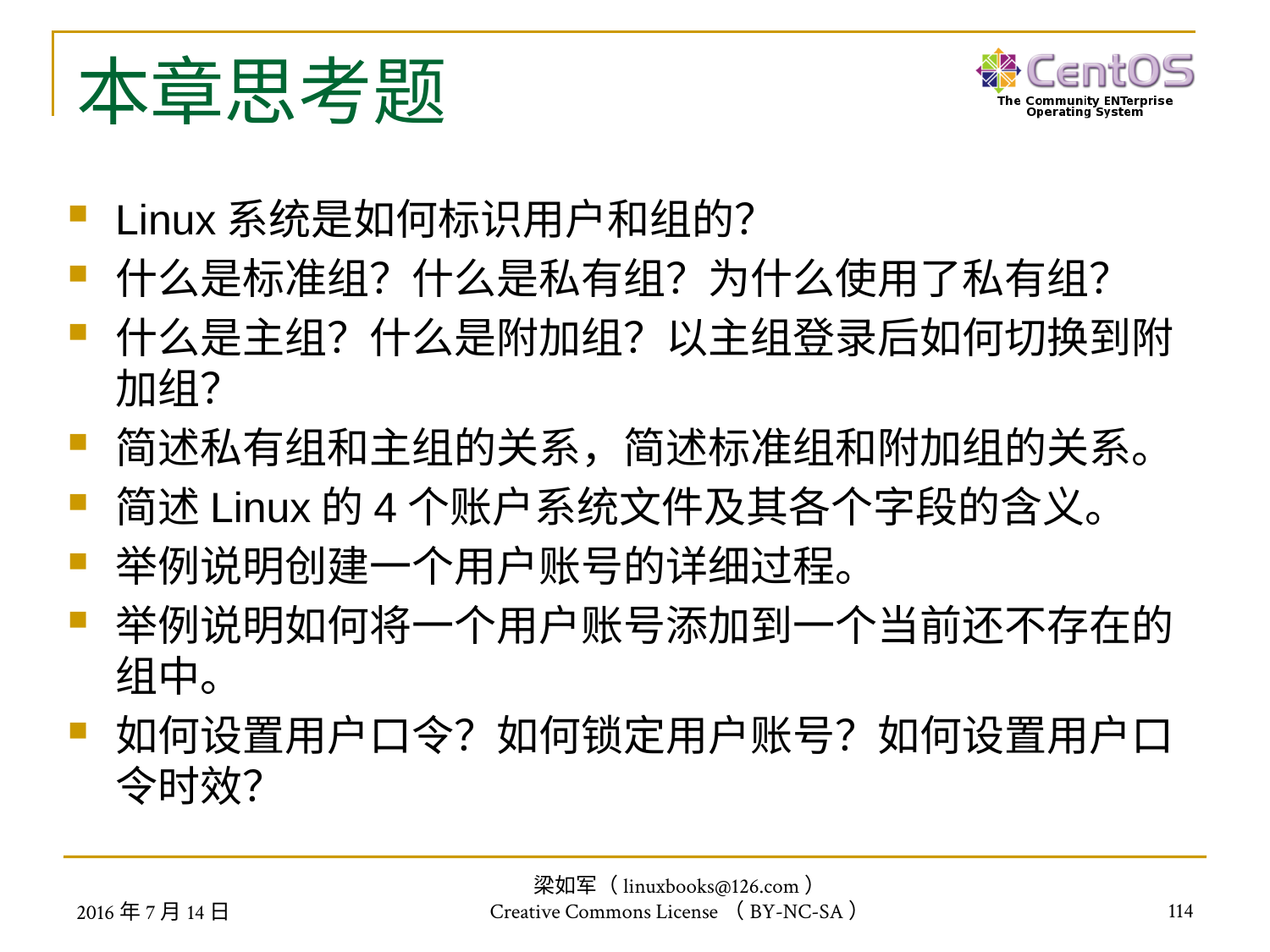

# 本章思考题
Linux系统是如何标识用户和组的？
什么是标准组？什么是私有组？为什么使用了私有组？
什么是主组？什么是附加组？以主组登录后如何切换到附加组？
简述私有组和主组的关系，简述标准组和附加组的关系。
简述Linux的4个账户系统文件及其各个字段的含义。
举例说明创建一个用户账号的详细过程。
举例说明如何将一个用户账号添加到一个当前还不存在的组中。
如何设置用户口令？如何锁定用户账号？如何设置用户口令时效？
梁如军（linuxbooks@126.com）
Creative Commons License（BY-NC-SA）
2016年7月14日
114